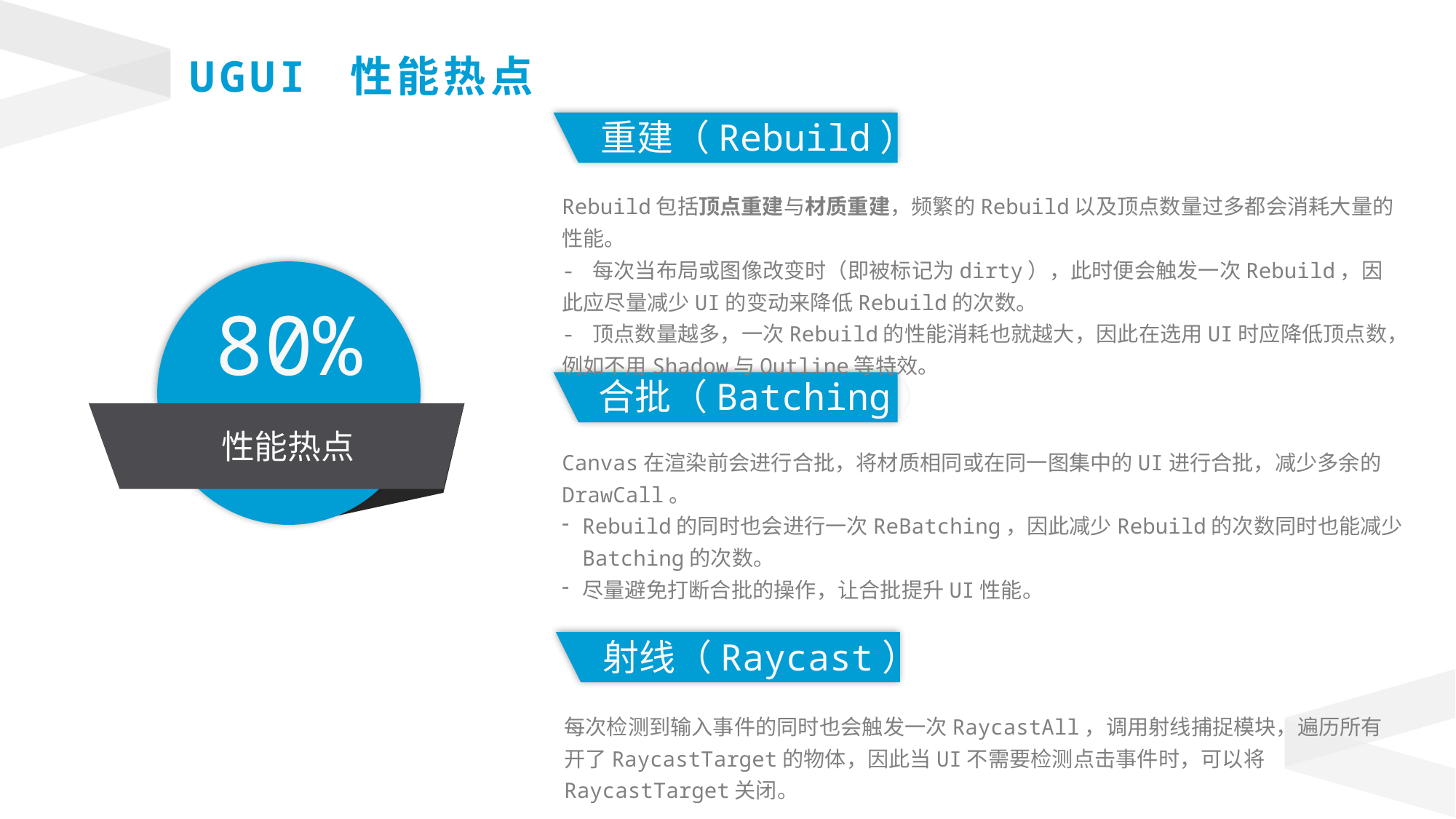

UGUI 性能热点
重建（Rebuild）

Rebuild包括顶点重建与材质重建，频繁的Rebuild以及顶点数量过多都会消耗大量的性能。
- 每次当布局或图像改变时（即被标记为dirty），此时便会触发一次Rebuild，因此应尽量减少UI的变动来降低Rebuild的次数。
- 顶点数量越多，一次Rebuild的性能消耗也就越大，因此在选用UI时应降低顶点数，例如不用Shadow与Outline等特效。

80%
合批（Batching）

性能热点
Canvas在渲染前会进行合批，将材质相同或在同一图集中的UI进行合批，减少多余的DrawCall。
Rebuild的同时也会进行一次ReBatching，因此减少Rebuild的次数同时也能减少Batching的次数。
尽量避免打断合批的操作，让合批提升UI性能。

射线（Raycast）

每次检测到输入事件的同时也会触发一次RaycastAll，调用射线捕捉模块，遍历所有开了RaycastTarget的物体，因此当UI不需要检测点击事件时，可以将RaycastTarget关闭。